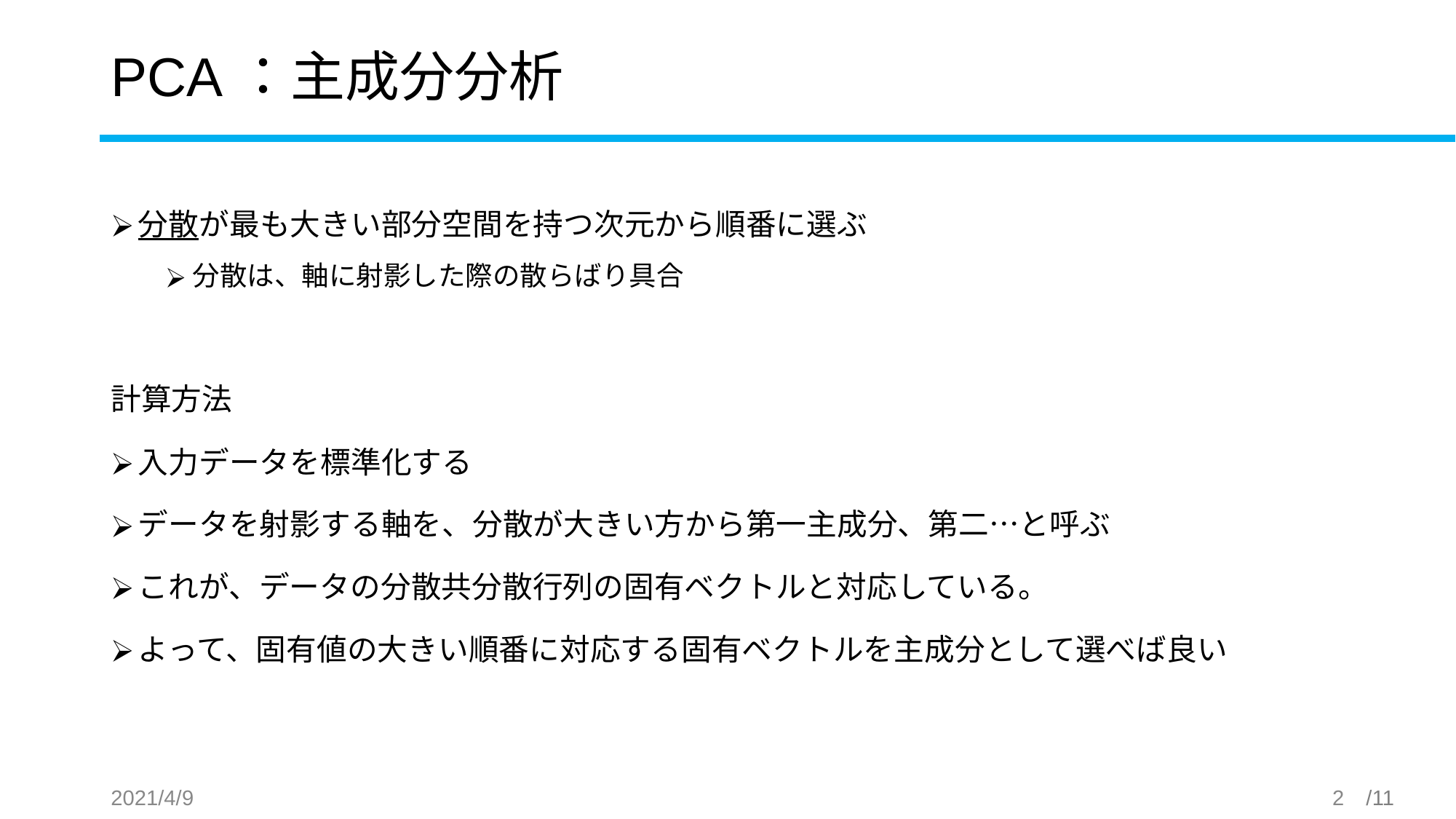

# PCA：主成分分析
分散が最も大きい部分空間を持つ次元から順番に選ぶ
分散は、軸に射影した際の散らばり具合

計算方法
入力データを標準化する
データを射影する軸を、分散が大きい方から第一主成分、第二…と呼ぶ
これが、データの分散共分散行列の固有ベクトルと対応している。
よって、固有値の大きい順番に対応する固有ベクトルを主成分として選べば良い

2021/4/9
2